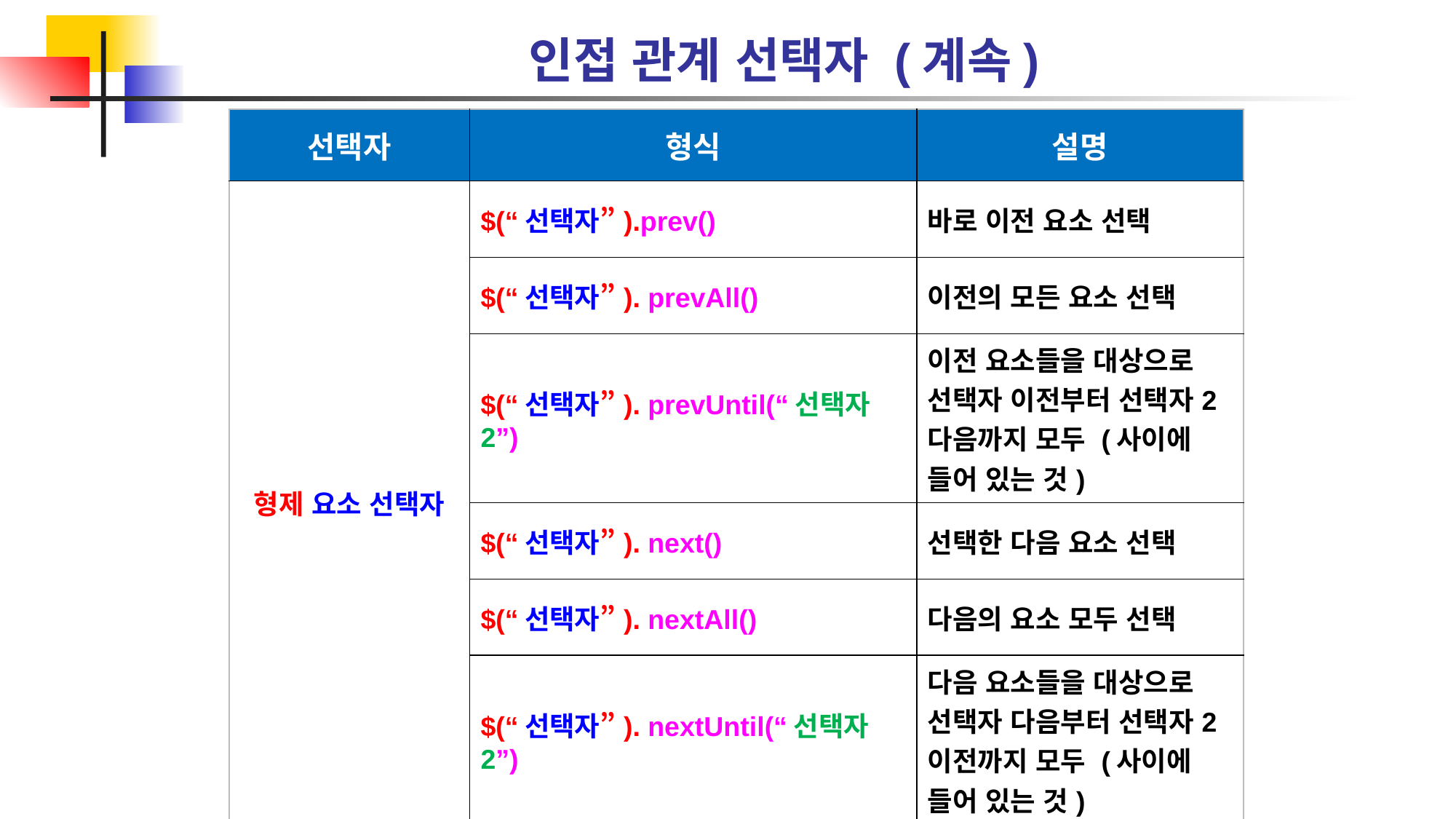

인접 관계 선택자 (계속)
| 선택자 | 형식 | 설명 |
| --- | --- | --- |
| 형제 요소 선택자 | $(“선택자”).prev() | 바로 이전 요소 선택 |
|  | $(“선택자”). prevAll() | 이전의 모든 요소 선택 |
|  | $(“선택자”). prevUntil(“선택자2”) | 이전 요소들을 대상으로 선택자 이전부터 선택자2 다음까지 모두 (사이에 들어 있는 것) |
|  | $(“선택자”). next() | 선택한 다음 요소 선택 |
|  | $(“선택자”). nextAll() | 다음의 요소 모두 선택 |
|  | $(“선택자”). nextUntil(“선택자2”) | 다음 요소들을 대상으로 선택자 다음부터 선택자2 이전까지 모두 (사이에 들어 있는 것) |